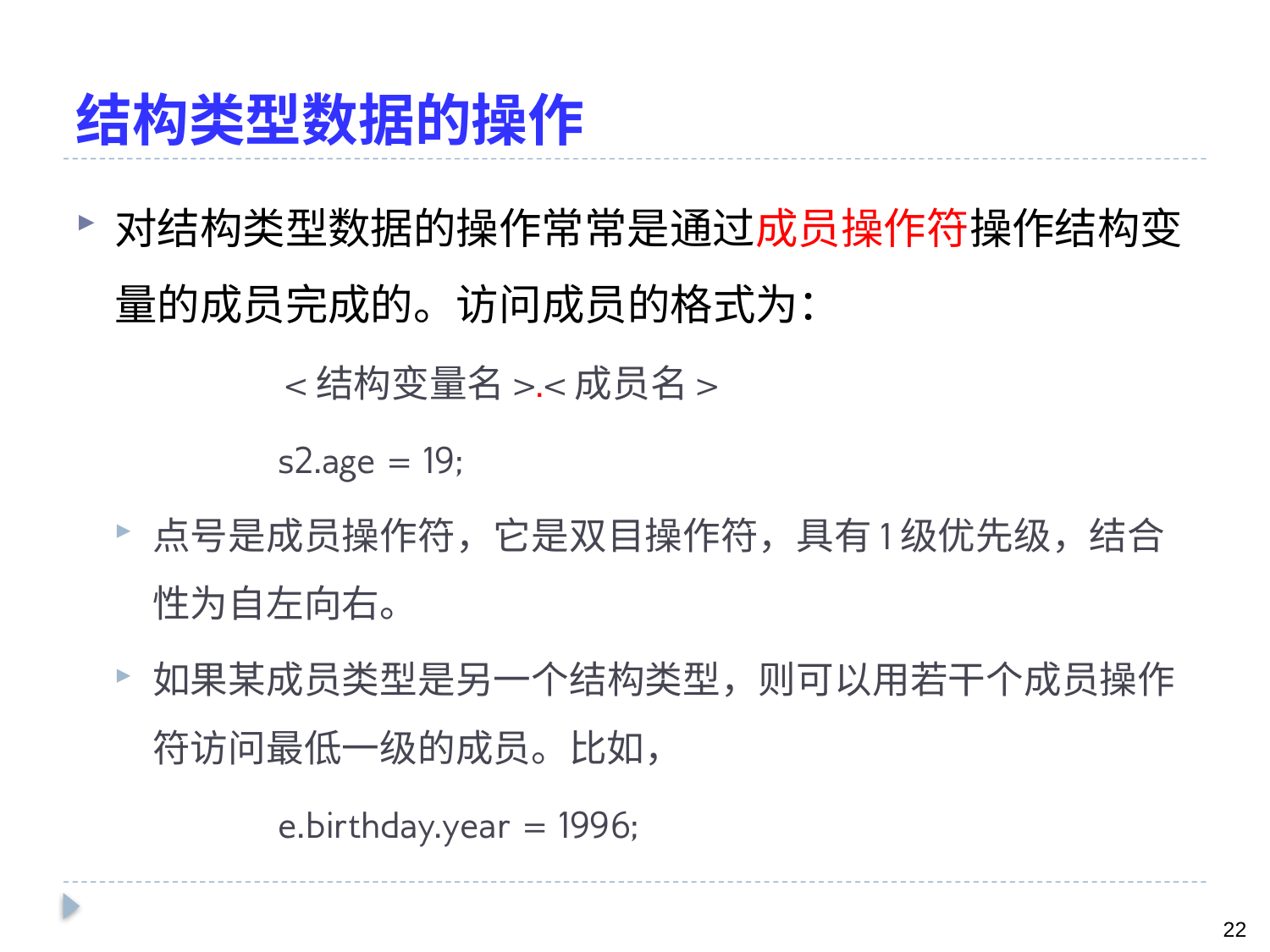

# 结构类型数据的操作
对结构类型数据的操作常常是通过成员操作符操作结构变量的成员完成的。访问成员的格式为：
               <结构变量名>.<成员名>
	           s2.age = 19;
点号是成员操作符，它是双目操作符，具有1级优先级，结合性为自左向右。
如果某成员类型是另一个结构类型，则可以用若干个成员操作符访问最低一级的成员。比如，
	           e.birthday.year = 1996;

22